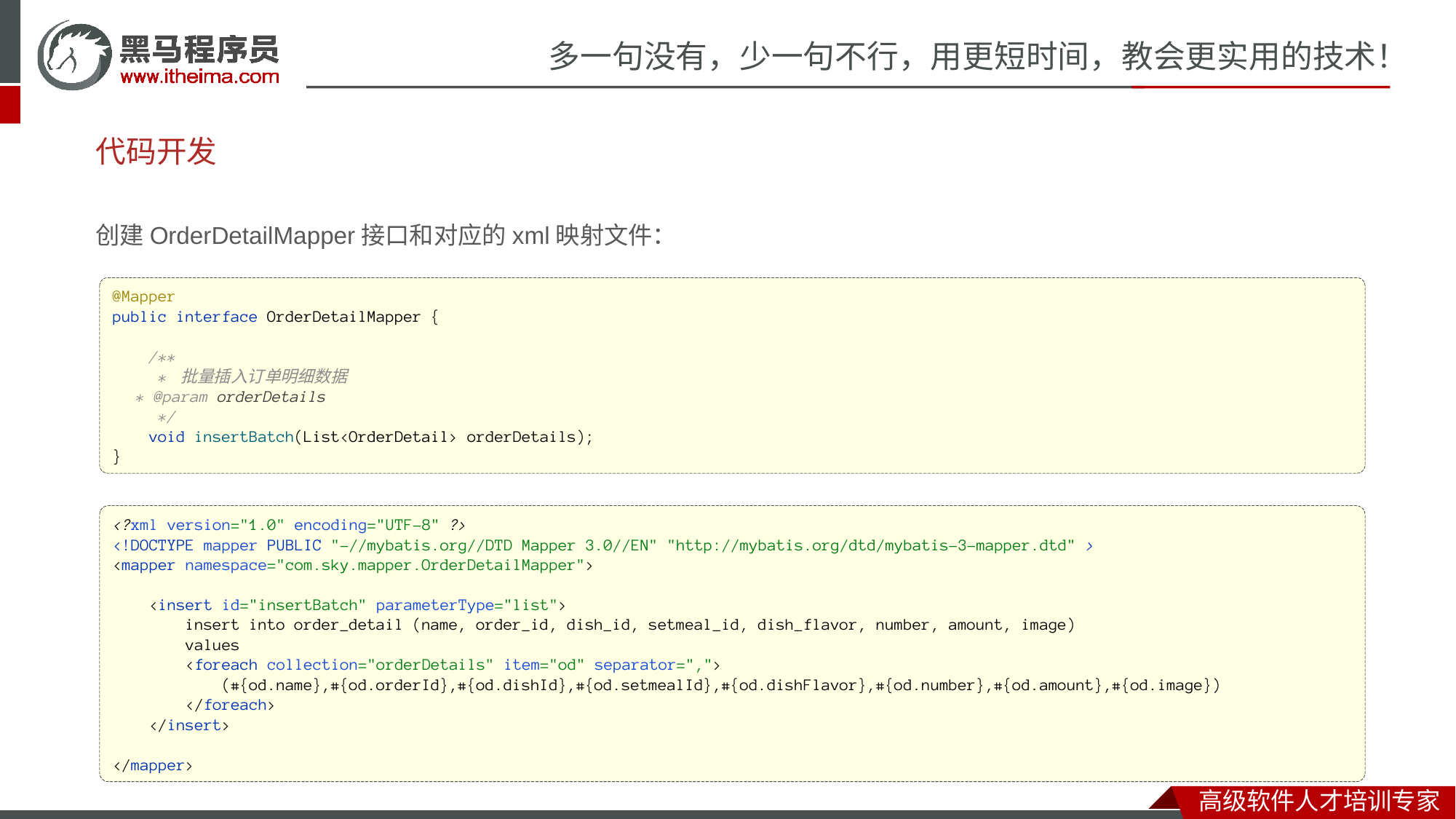

# 代码开发
创建OrderDetailMapper接口和对应的xml映射文件：
@Mapper
public interface OrderDetailMapper {
    /**
     * 批量插入订单明细数据
     * @param orderDetails
     */
    void insertBatch(List<OrderDetail> orderDetails);
}
<?xml version="1.0" encoding="UTF-8" ?>
<!DOCTYPE mapper PUBLIC "-//mybatis.org//DTD Mapper 3.0//EN" "http://mybatis.org/dtd/mybatis-3-mapper.dtd" >
<mapper namespace="com.sky.mapper.OrderDetailMapper">
    <insert id="insertBatch" parameterType="list">
        insert into order_detail (name, order_id, dish_id, setmeal_id, dish_flavor, number, amount, image)
        values
        <foreach collection="orderDetails" item="od" separator=",">
            (#{od.name},#{od.orderId},#{od.dishId},#{od.setmealId},#{od.dishFlavor},#{od.number},#{od.amount},#{od.image})
        </foreach>
    </insert>
</mapper>